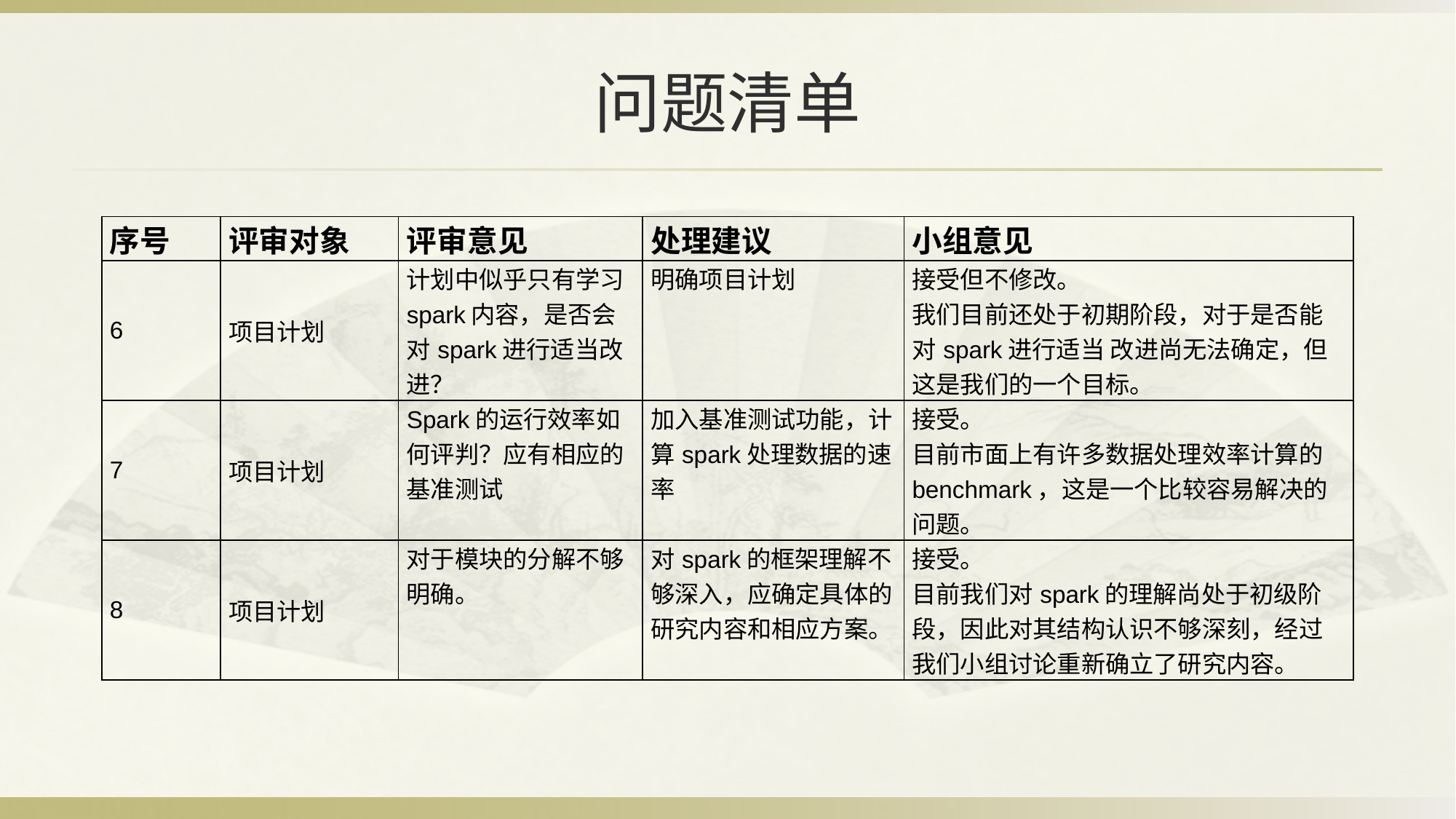

# 问题清单
| 序号 | 评审对象 | 评审意见 | 处理建议 | 小组意见 |
| --- | --- | --- | --- | --- |
| 6 | 项目计划 | 计划中似乎只有学习spark内容，是否会对spark进行适当改进？ | 明确项目计划 | 接受但不修改。 我们目前还处于初期阶段，对于是否能对spark进行适当 改进尚无法确定，但这是我们的一个目标。 |
| 7 | 项目计划 | Spark的运行效率如何评判？应有相应的基准测试 | 加入基准测试功能，计算spark处理数据的速率 | 接受。 目前市面上有许多数据处理效率计算的benchmark，这是一个比较容易解决的问题。 |
| 8 | 项目计划 | 对于模块的分解不够明确。 | 对spark的框架理解不够深入，应确定具体的研究内容和相应方案。 | 接受。 目前我们对spark的理解尚处于初级阶段，因此对其结构认识不够深刻，经过我们小组讨论重新确立了研究内容。 |